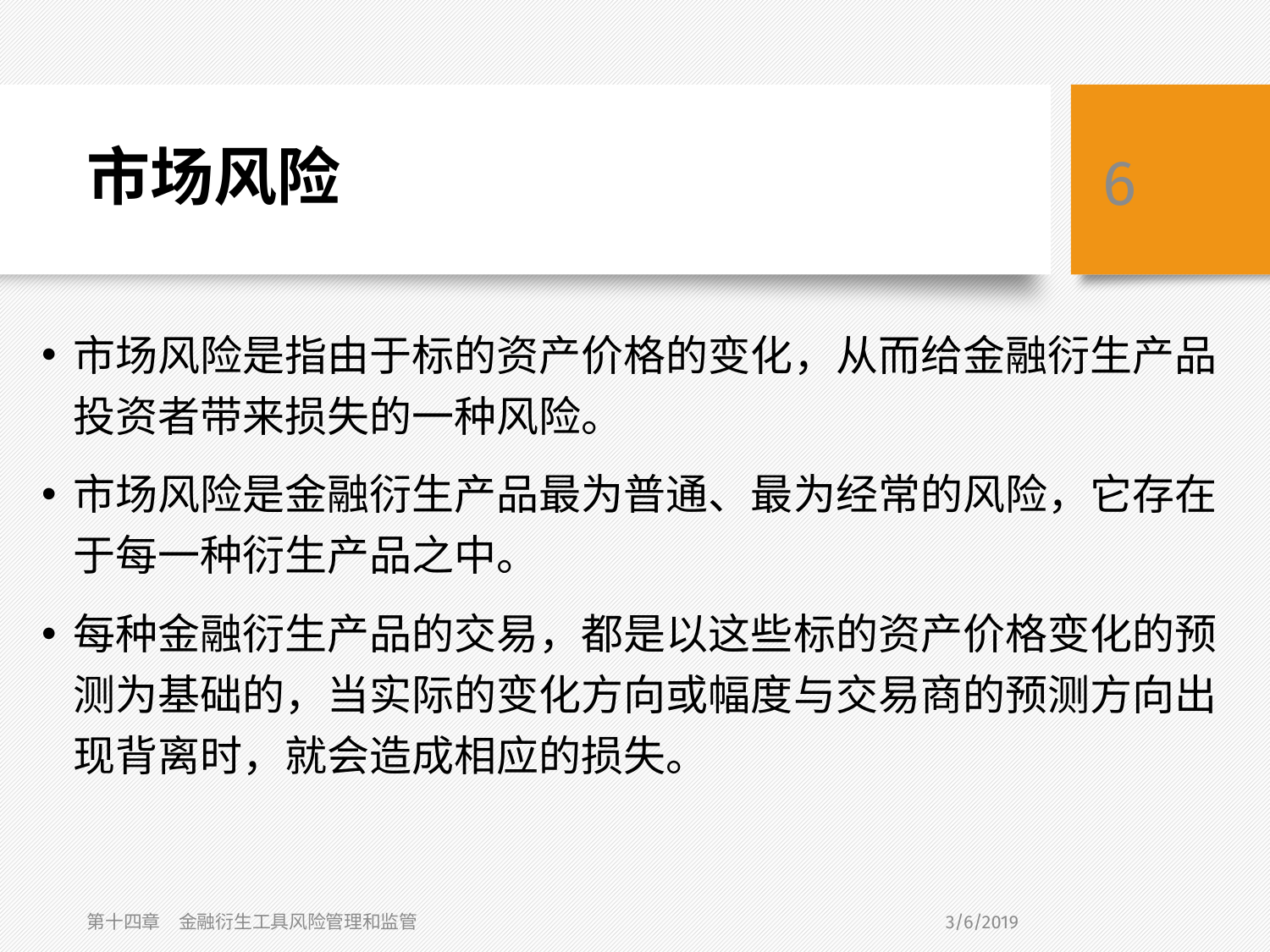

# 市场风险
6
市场风险是指由于标的资产价格的变化，从而给金融衍生产品投资者带来损失的一种风险。
市场风险是金融衍生产品最为普通、最为经常的风险，它存在于每一种衍生产品之中。
每种金融衍生产品的交易，都是以这些标的资产价格变化的预测为基础的，当实际的变化方向或幅度与交易商的预测方向出现背离时，就会造成相应的损失。

3/6/2019
第十四章　金融衍生工具风险管理和监管